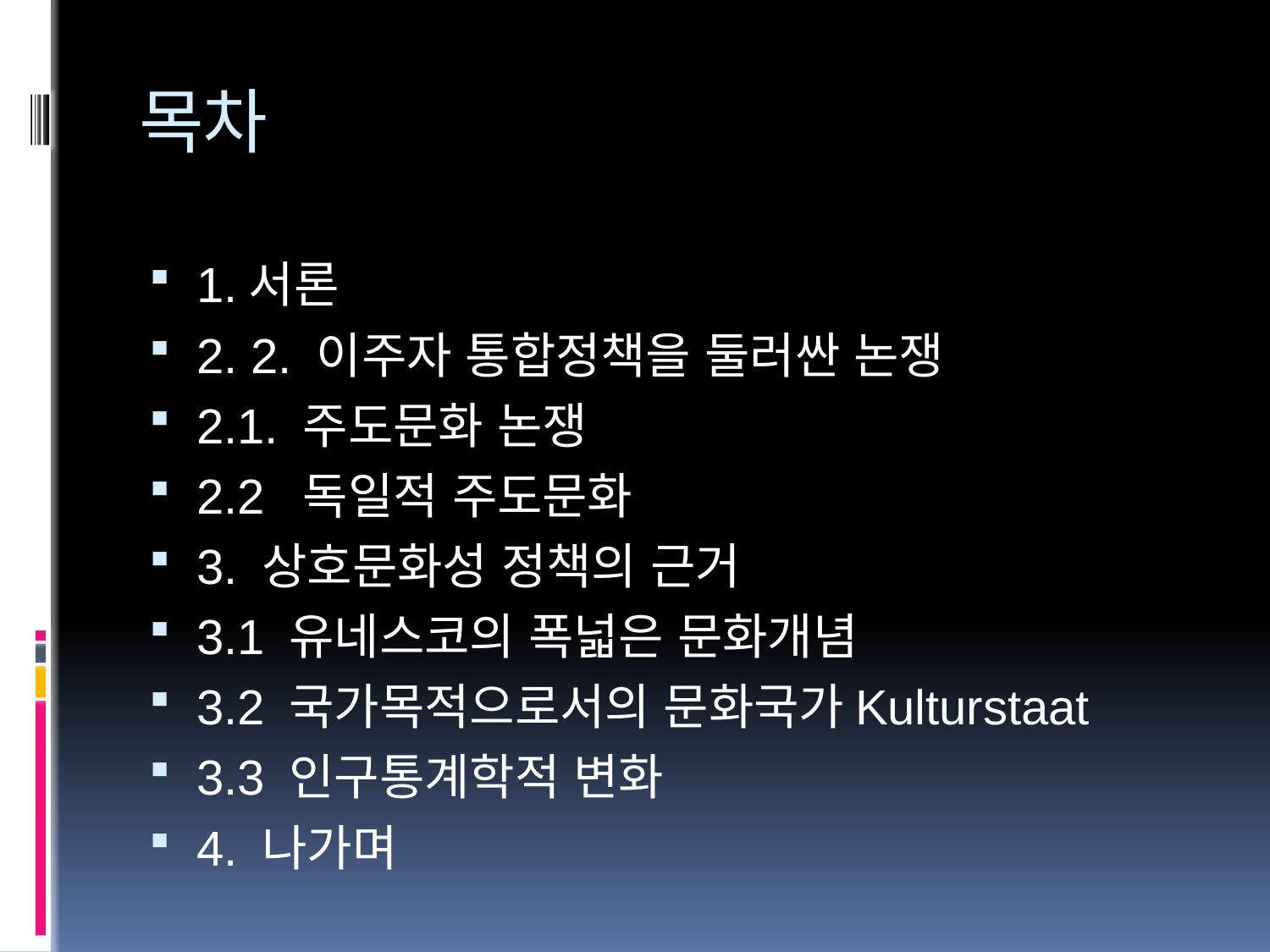

# 목차
1.서론
2. 2. 이주자 통합정책을 둘러싼 논쟁
2.1. 주도문화 논쟁
2.2  독일적 주도문화
3. 상호문화성 정책의 근거
3.1 유네스코의 폭넓은 문화개념
3.2 국가목적으로서의 문화국가Kulturstaat
3.3 인구통계학적 변화
4. 나가며